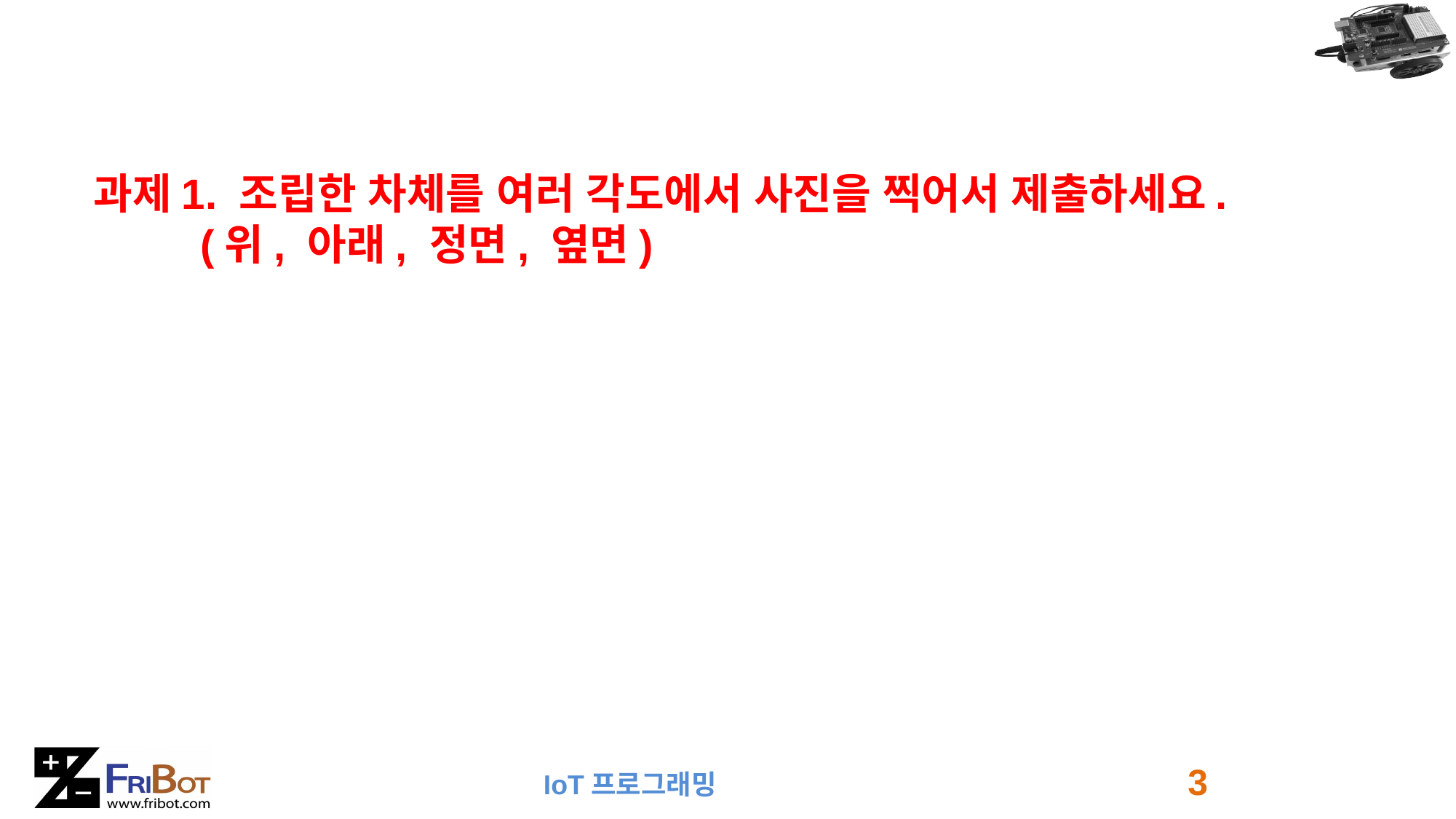

과제1. 조립한 차체를 여러 각도에서 사진을 찍어서 제출하세요.
         (위, 아래, 정면, 옆면)

3